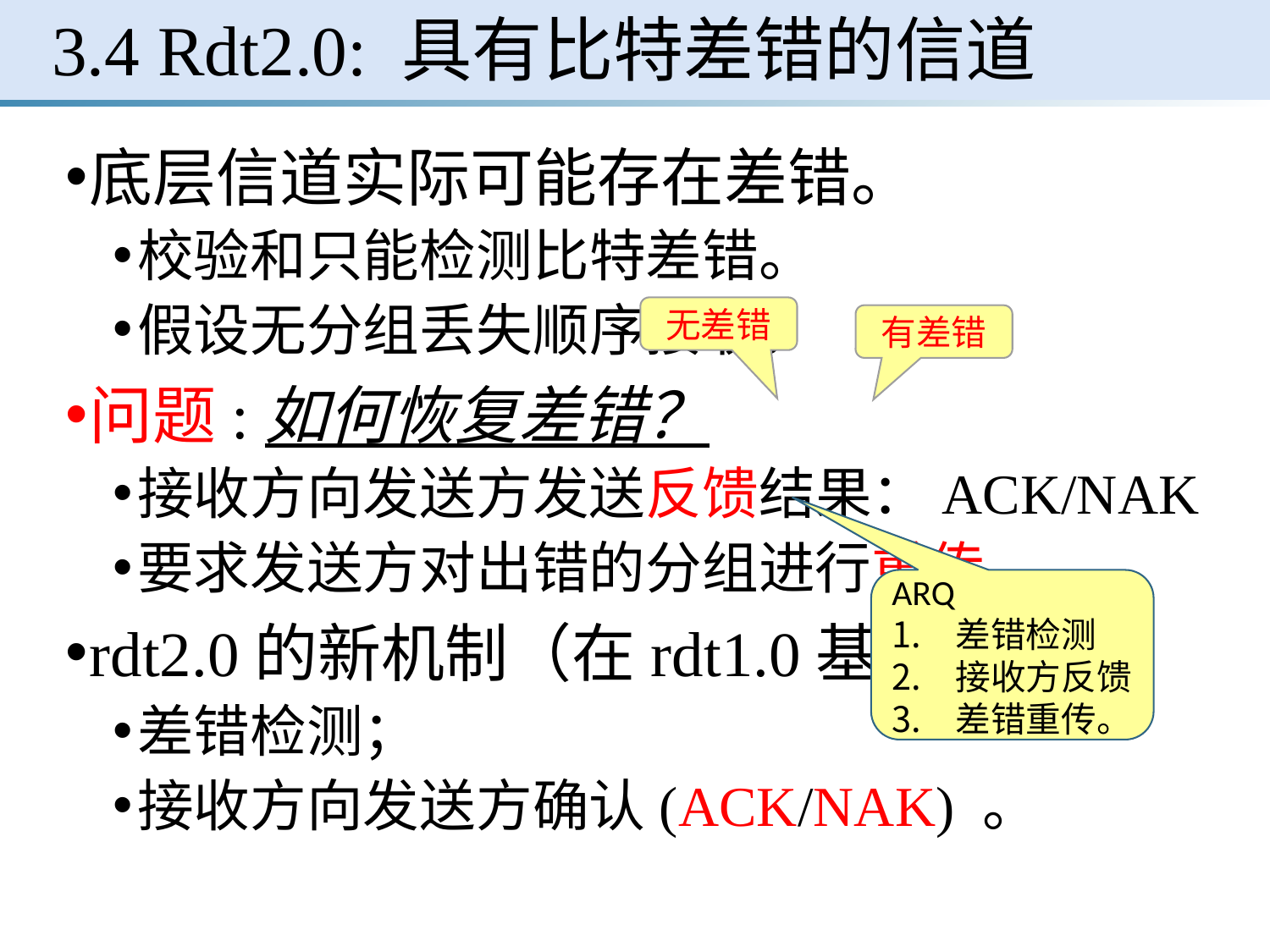

# 3.4 Rdt2.0: 具有比特差错的信道
底层信道实际可能存在差错。
校验和只能检测比特差错。
假设无分组丢失顺序接收。
问题:如何恢复差错？
接收方向发送方发送反馈结果：ACK/NAK
要求发送方对出错的分组进行重传。
rdt2.0的新机制（在rdt1.0基础上）：
差错检测；
接收方向发送方确认(ACK/NAK) 。
无差错
有差错
ARQ
差错检测
接收方反馈
差错重传。